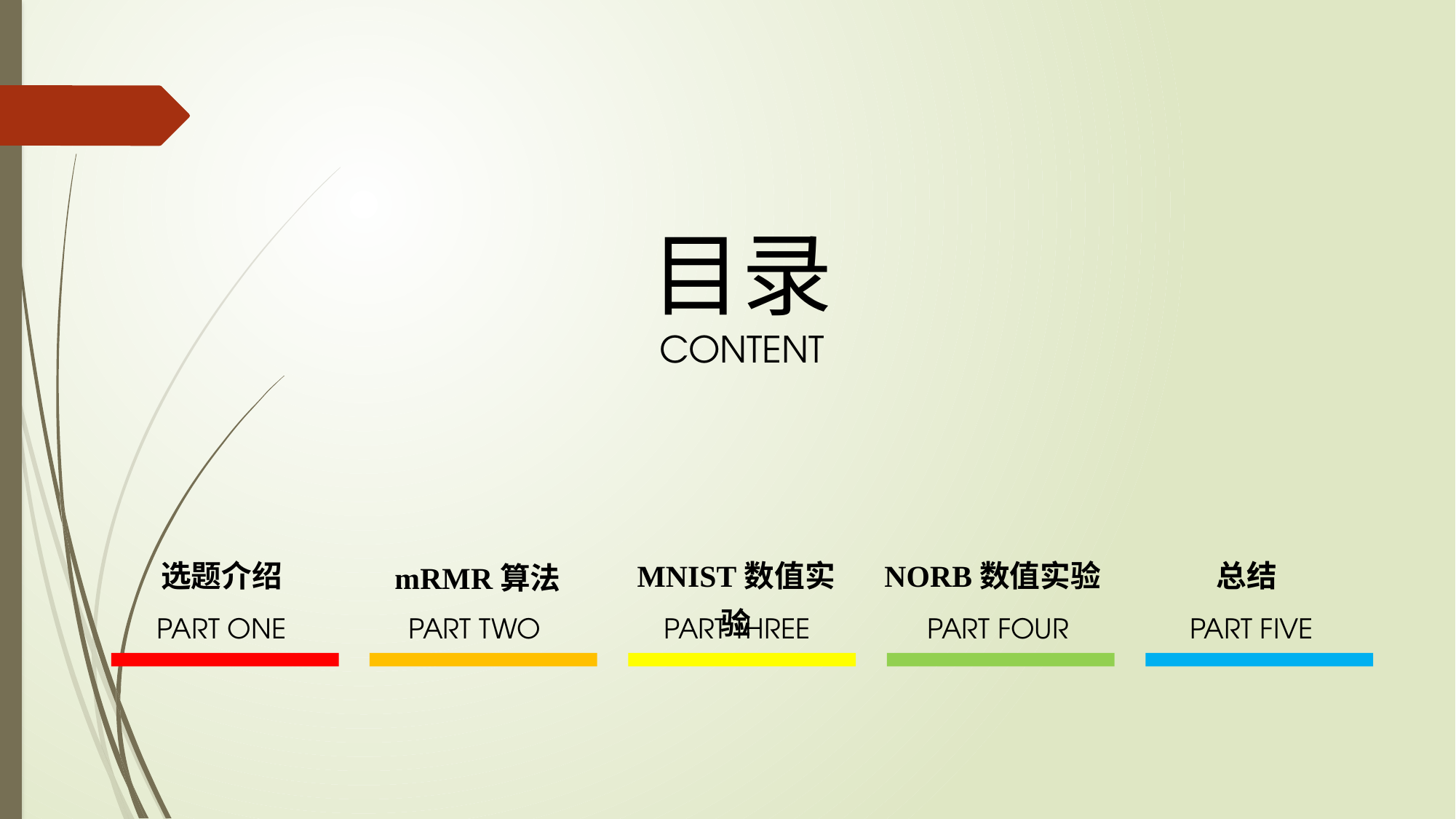

#
目录
CONTENT

选题介绍
MNIST数值实验
NORB数值实验
总结
mRMR算法
PART ONE
PART TWO
PART THREE
PART FOUR
PART FIVE